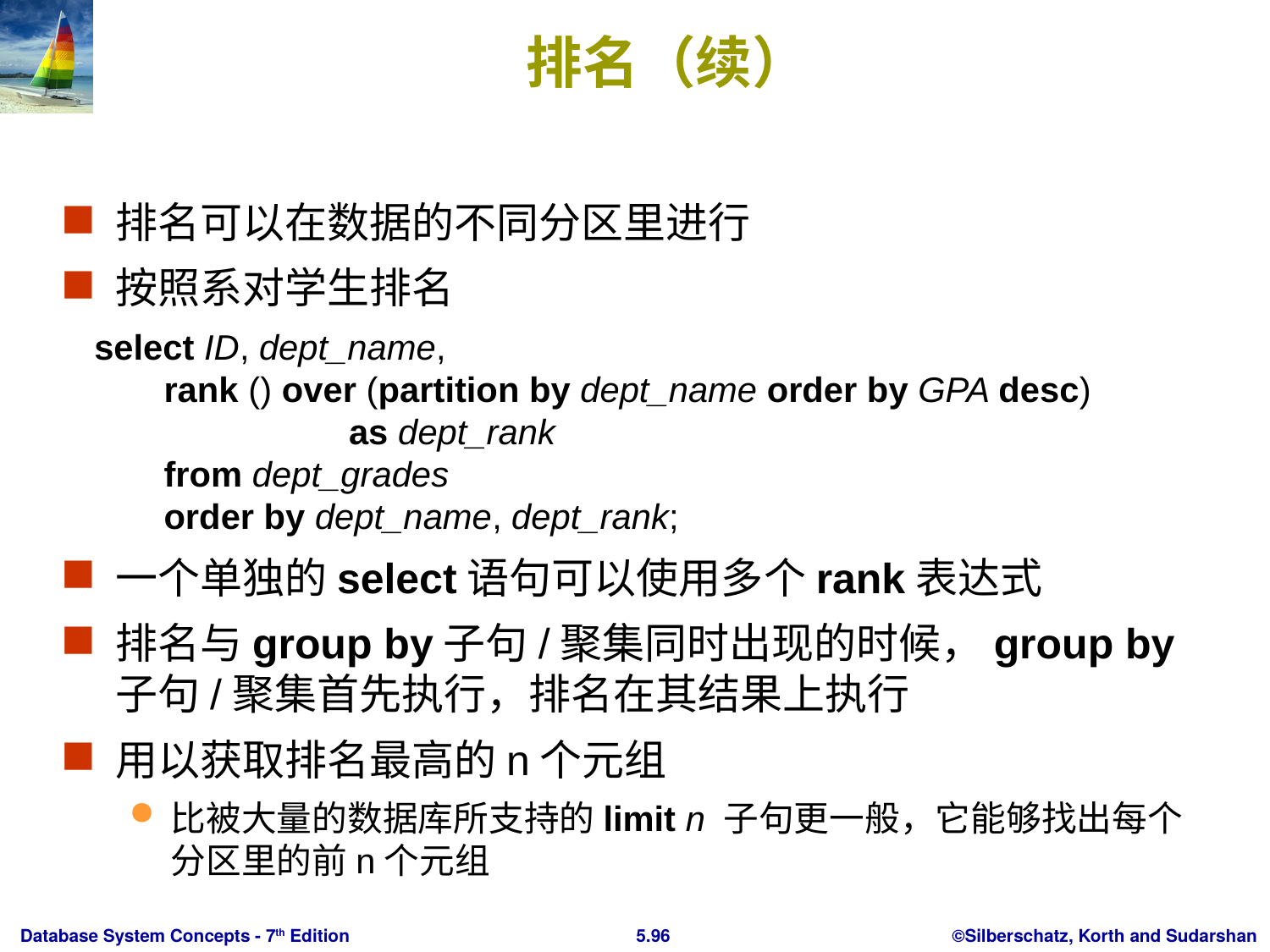

# 排名（续）
排名可以在数据的不同分区里进行
按照系对学生排名
   select ID, dept_name,
     rank () over (partition by dept_name order by GPA desc)
                        as dept_rank
     from dept_grades
     order by dept_name, dept_rank;
一个单独的select语句可以使用多个rank表达式
排名与group by子句/聚集同时出现的时候，group by子句/聚集首先执行，排名在其结果上执行
用以获取排名最高的n个元组
比被大量的数据库所支持的limit n 子句更一般，它能够找出每个分区里的前n个元组